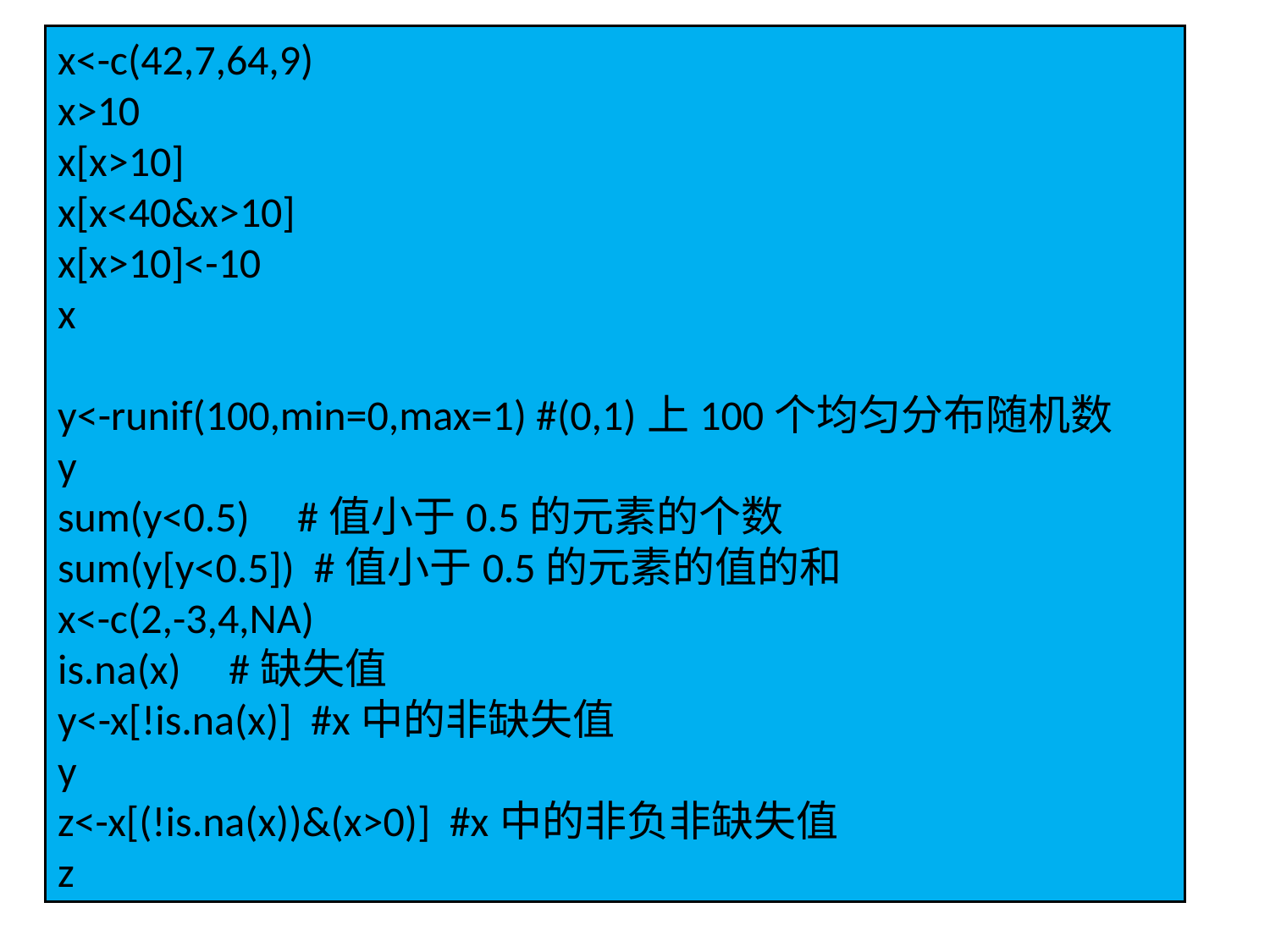

x<-c(42,7,64,9)
x>10
x[x>10]
x[x<40&x>10]
x[x>10]<-10
x

y<-runif(100,min=0,max=1) #(0,1)上100个均匀分布随机数
y
sum(y<0.5)     #值小于0.5的元素的个数
sum(y[y<0.5])  #值小于0.5的元素的值的和
x<-c(2,-3,4,NA)
is.na(x)     #缺失值
y<-x[!is.na(x)]  #x中的非缺失值
y
z<-x[(!is.na(x))&(x>0)]  #x中的非负非缺失值
z
#